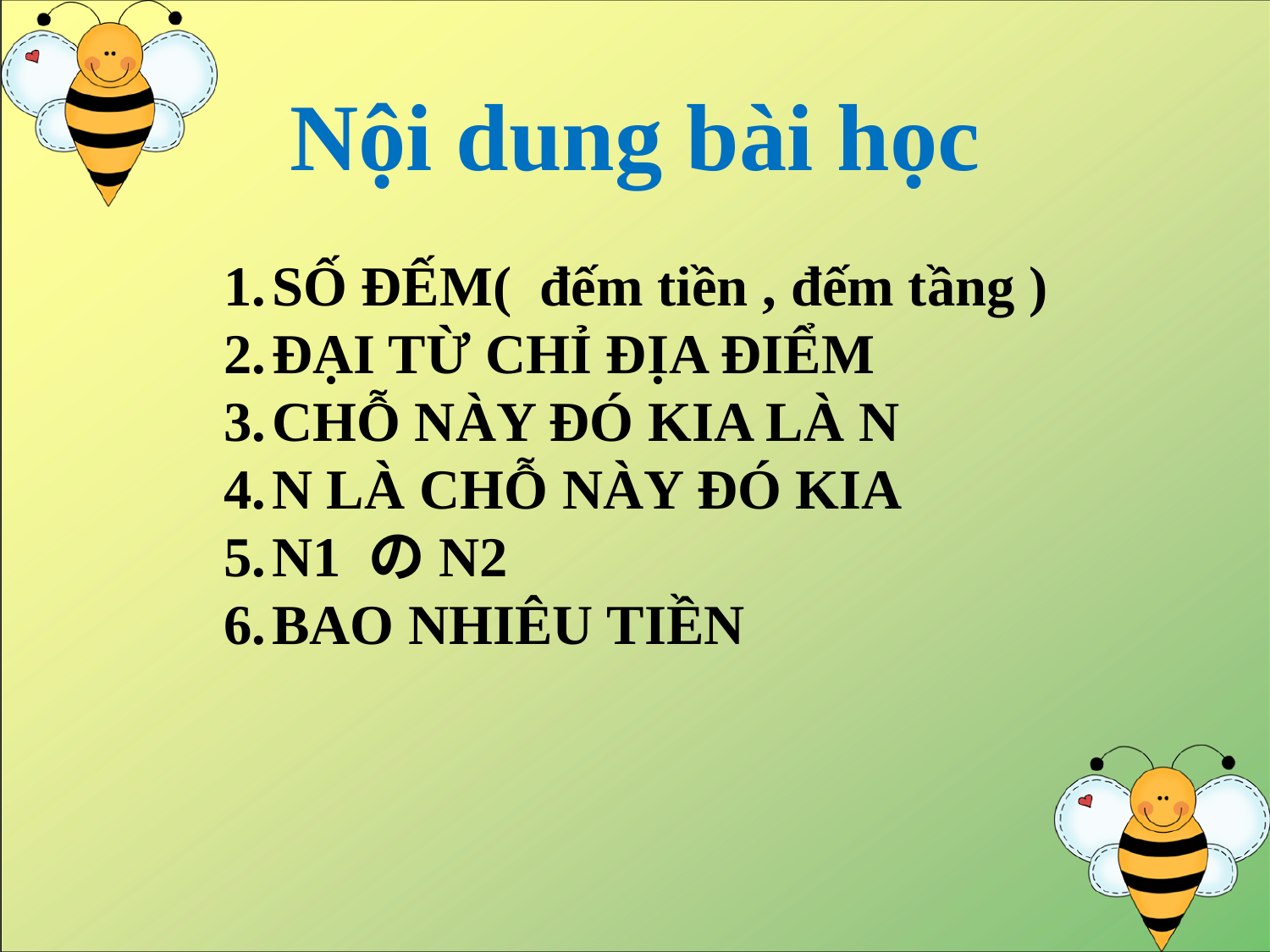

# Nội dung bài học
SỐ ĐẾM(  đếm tiền , đếm tầng )
ĐẠI TỪ CHỈ ĐỊA ĐIỂM
CHỖ NÀY ĐÓ KIA LÀ N
N LÀ CHỖ NÀY ĐÓ KIA
N1 のN2
BAO NHIÊU TIỀN